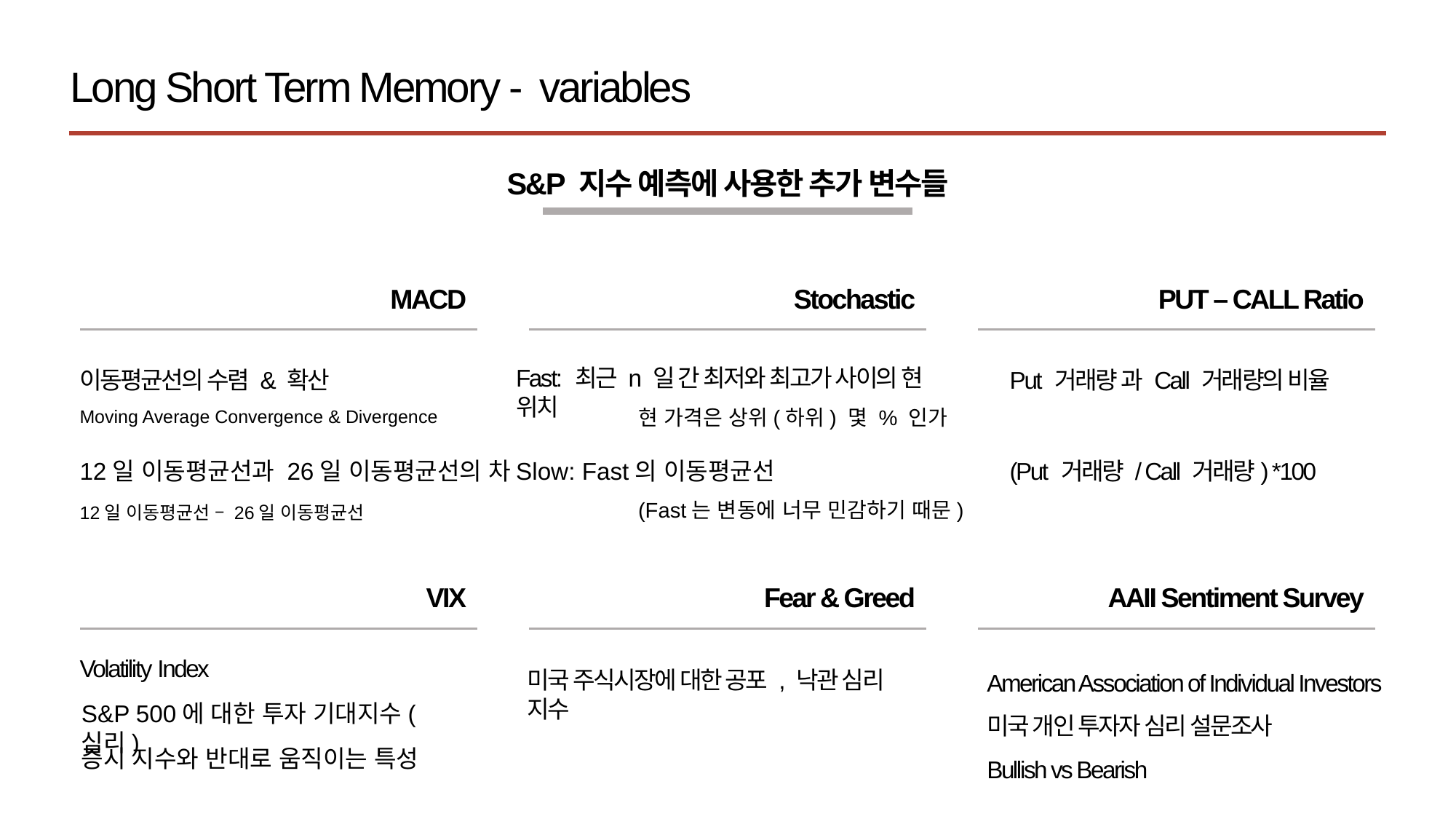

Long Short Term Memory -  variables
S&P 지수 예측에 사용한 추가 변수들
MACD
Stochastic
PUT – CALL Ratio
Fast: 최근 n 일 간 최저와 최고가 사이의 현 위치
이동평균선의 수렴 & 확산
Put 거래량 과 Call 거래량의 비율
현 가격은 상위(하위) 몇 % 인가
Moving Average Convergence & Divergence
(Put 거래량 / Call 거래량) *100
12일 이동평균선과 26일 이동평균선의 차
Slow: Fast의 이동평균선
(Fast는 변동에 너무 민감하기 때문)
12일 이동평균선 – 26일 이동평균선
VIX
Fear & Greed
AAII Sentiment Survey
Volatility Index
American Association of Individual Investors
미국 개인 투자자 심리 설문조사
Bullish vs Bearish
미국 주식시장에 대한 공포 , 낙관 심리 지수
S&P 500에 대한 투자 기대지수(심리)
증시 지수와 반대로 움직이는 특성